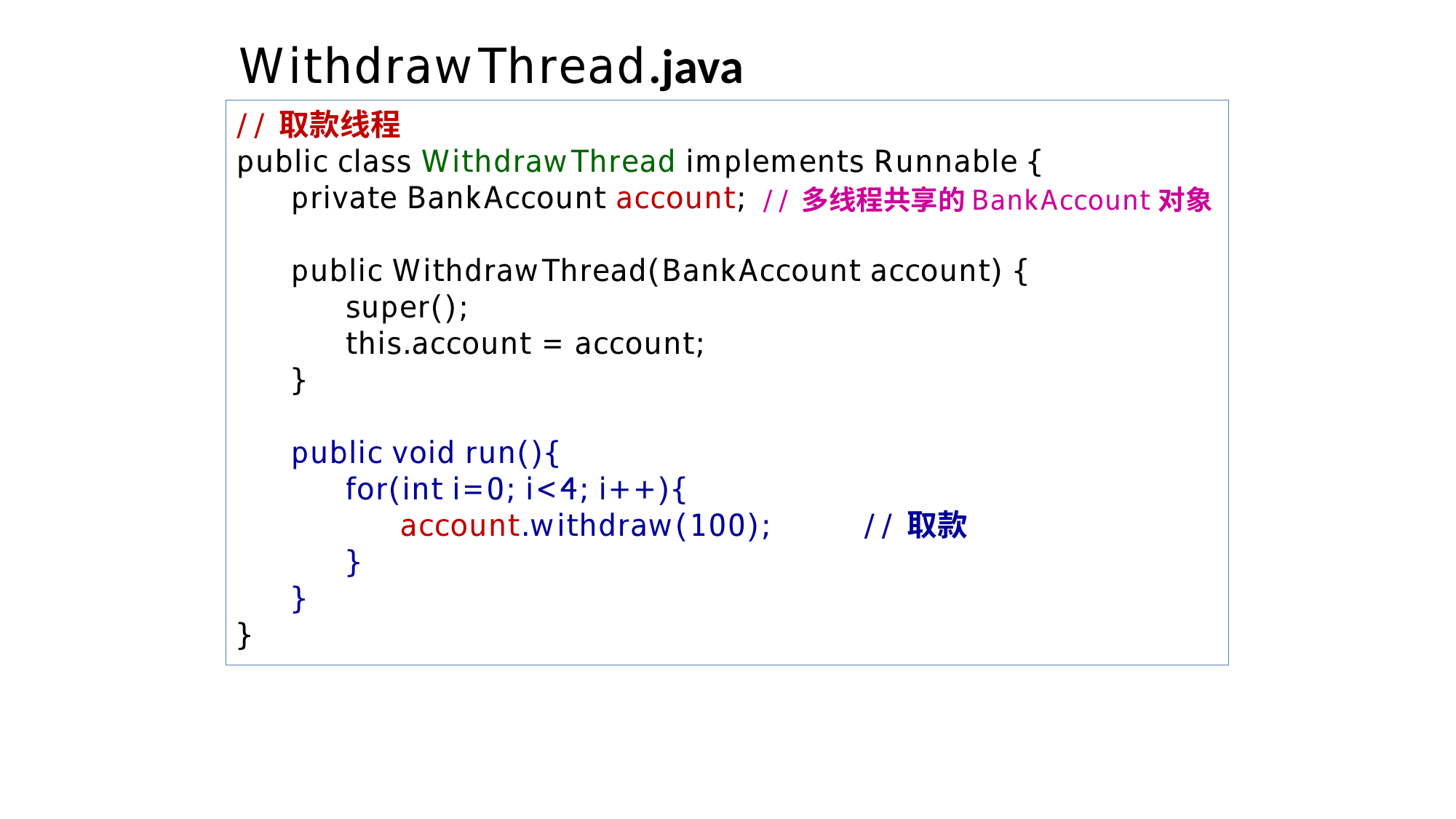

# WithdrawThread.java
//取款线程
public class WithdrawThread implements Runnable {
private BankAccount account;

public WithdrawThread(BankAccount account) {
super();
this.account = account;
}

public void run(){
for(int i=0; i<4; i++){
account.withdraw(100);	//取款
}
}
}
//多线程共享的BankAccount对象
61